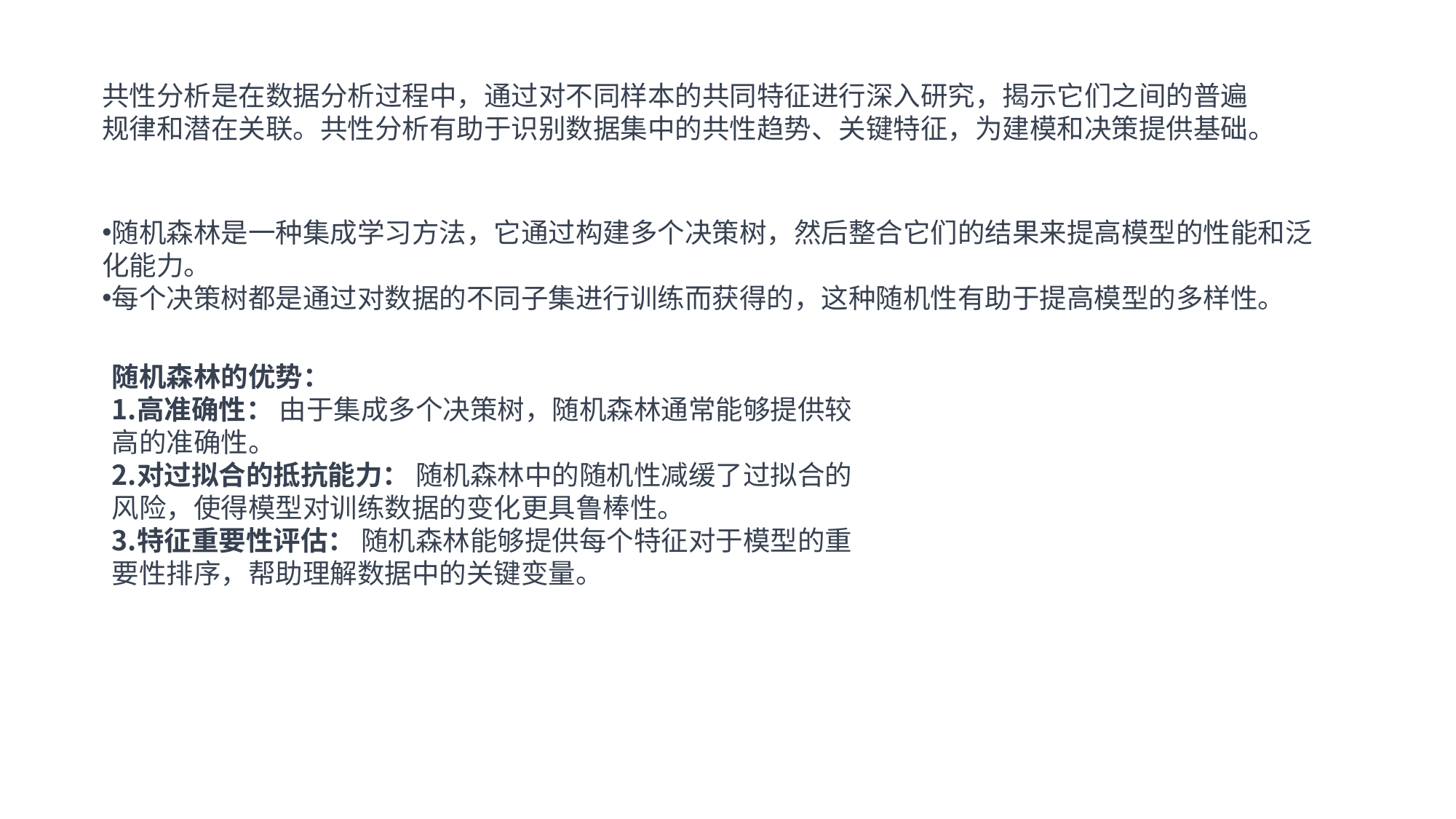

共性分析是在数据分析过程中，通过对不同样本的共同特征进行深入研究，揭示它们之间的普遍规律和潜在关联。共性分析有助于识别数据集中的共性趋势、关键特征，为建模和决策提供基础。
随机森林是一种集成学习方法，它通过构建多个决策树，然后整合它们的结果来提高模型的性能和泛化能力。
每个决策树都是通过对数据的不同子集进行训练而获得的，这种随机性有助于提高模型的多样性。
随机森林的优势：
高准确性： 由于集成多个决策树，随机森林通常能够提供较高的准确性。
对过拟合的抵抗能力： 随机森林中的随机性减缓了过拟合的风险，使得模型对训练数据的变化更具鲁棒性。
特征重要性评估： 随机森林能够提供每个特征对于模型的重要性排序，帮助理解数据中的关键变量。